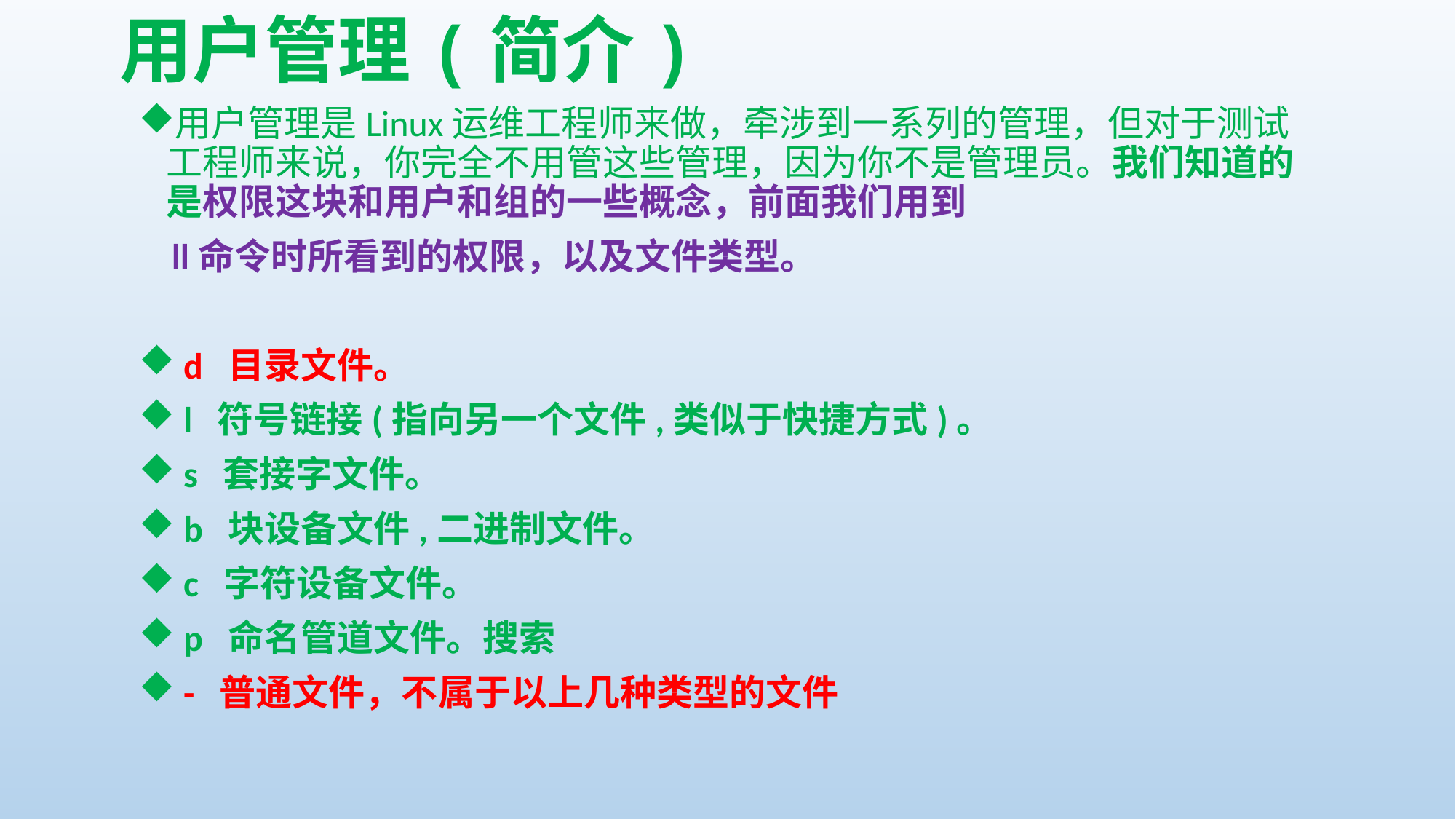

# 用户管理(简介)
用户管理是Linux运维工程师来做，牵涉到一系列的管理，但对于测试工程师来说，你完全不用管这些管理，因为你不是管理员。我们知道的是权限这块和用户和组的一些概念，前面我们用到
    ll命令时所看到的权限，以及文件类型。

 d  目录文件。
 l  符号链接(指向另一个文件,类似于快捷方式)。
 s  套接字文件。
 b  块设备文件,二进制文件。
 c  字符设备文件。
 p  命名管道文件。搜索
 -  普通文件，不属于以上几种类型的文件